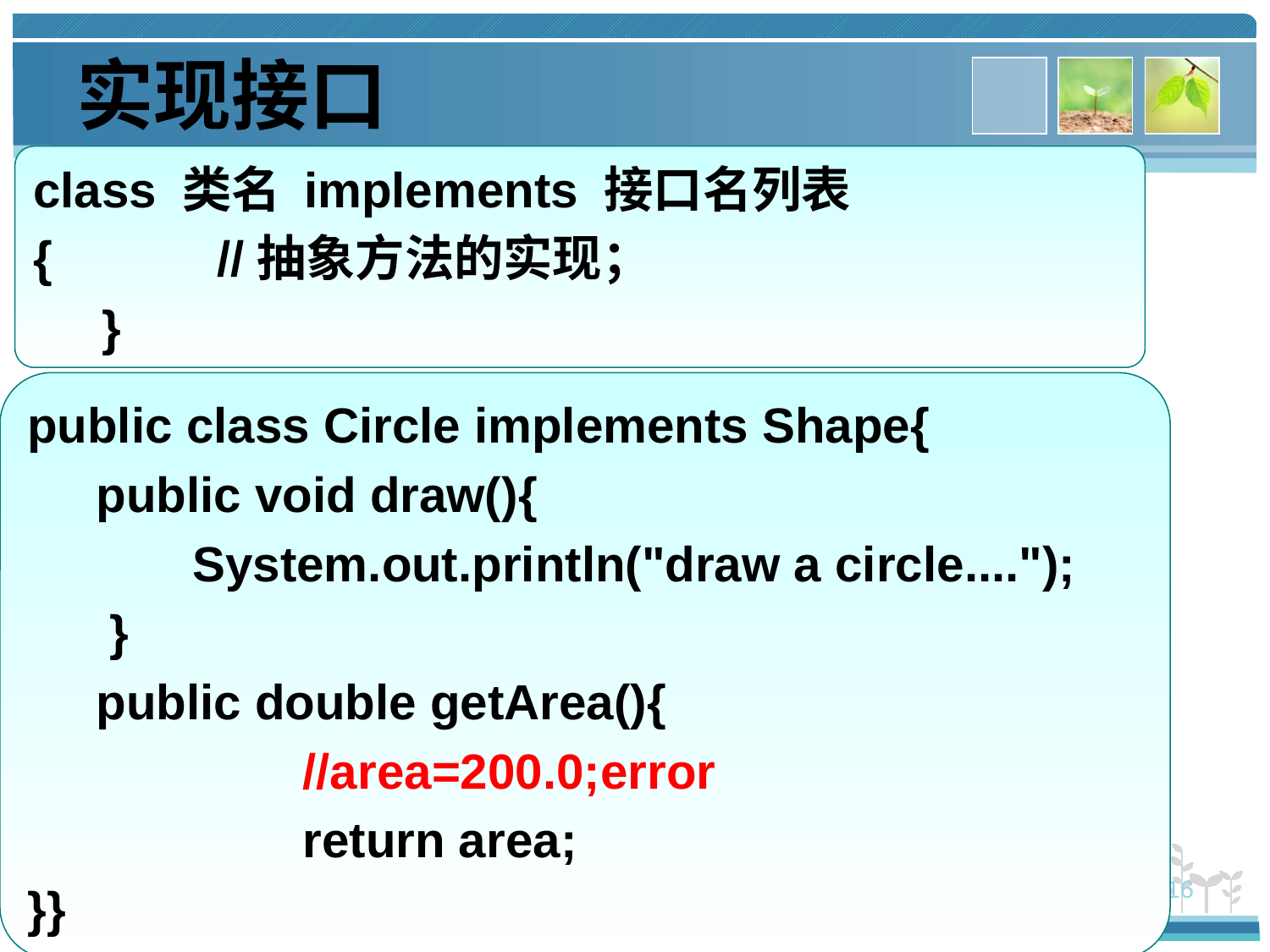

实现接口
class 类名 implements 接口名列表
{            //抽象方法的实现；
     }
public class Circle implements Shape{
     public void draw(){
            System.out.println("draw a circle....");
      }
     public double getArea(){
                    //area=200.0;error
                    return area;
}}
16